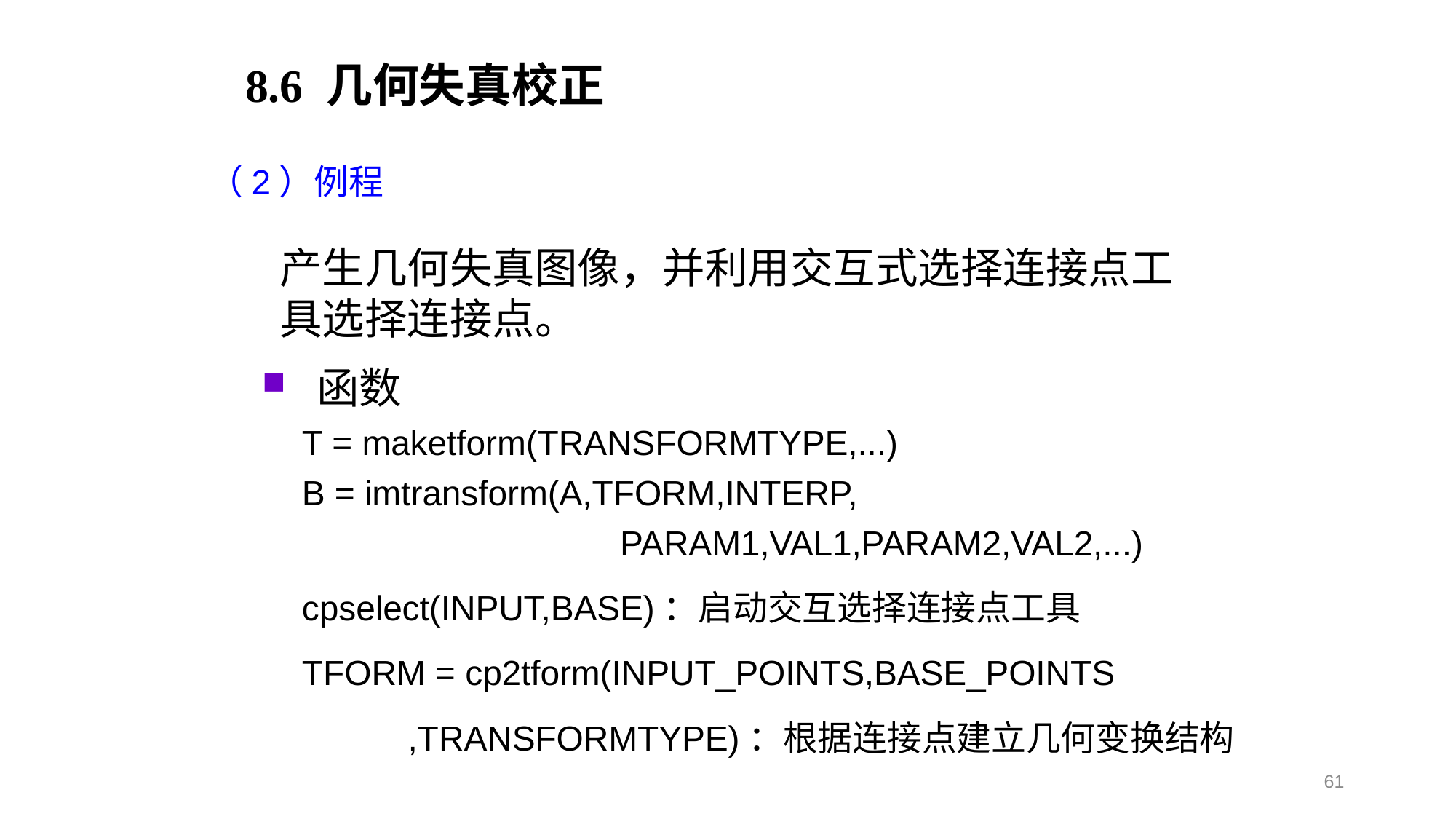

8.6 几何失真校正
（2）例程
产生几何失真图像，并利用交互式选择连接点工具选择连接点。
函数
T = maketform(TRANSFORMTYPE,...)
B = imtransform(A,TFORM,INTERP,
                                 PARAM1,VAL1,PARAM2,VAL2,...)
cpselect(INPUT,BASE)：启动交互选择连接点工具
TFORM = cp2tform(INPUT_POINTS,BASE_POINTS
           ,TRANSFORMTYPE)：根据连接点建立几何变换结构
61